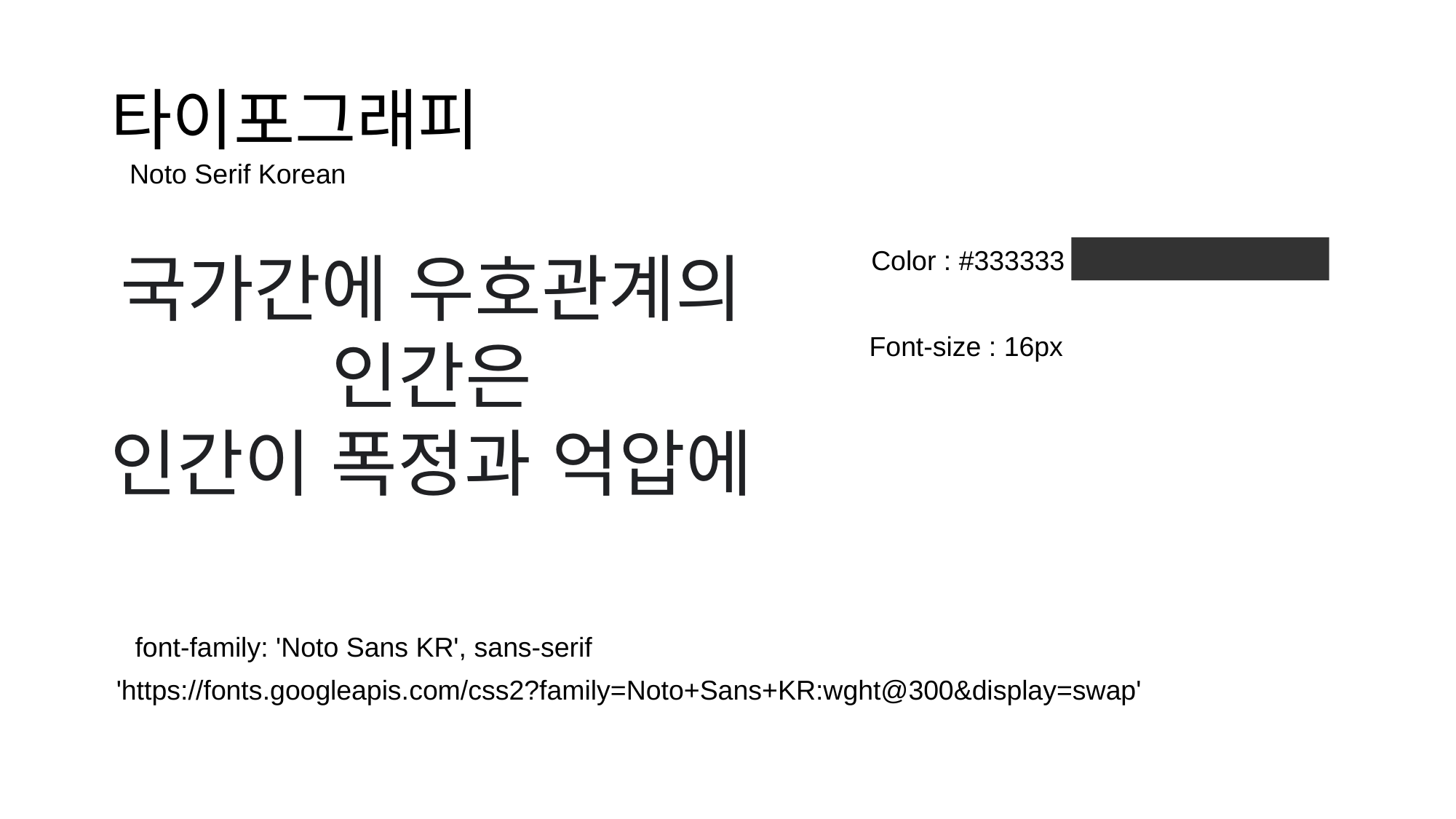

# 타이포그래피
Noto Serif Korean
국가간에 우호관계의
인간은
인간이 폭정과 억압에
Color : #333333

Font-size : 16px
font-family: 'Noto Sans KR', sans-serif
'https://fonts.googleapis.com/css2?family=Noto+Sans+KR:wght@300&display=swap'